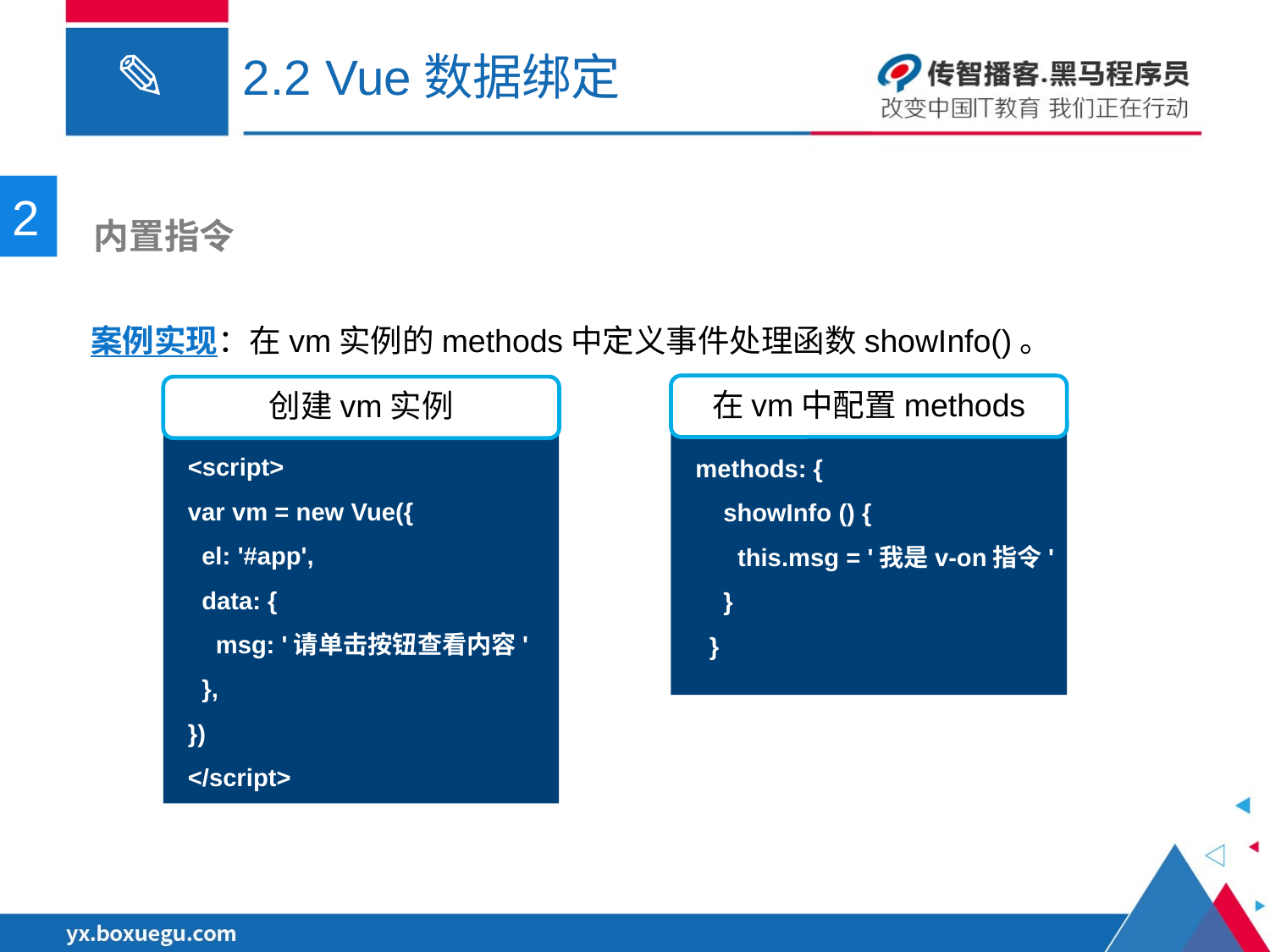

# 2.2 Vue数据绑定

2
  内置指令
案例实现：在vm实例的methods中定义事件处理函数showInfo()。
在vm中配置methods
创建vm实例

<script>
var vm = new Vue({
  el: '#app',
  data: {
    msg: '请单击按钮查看内容'
  },
})
</script>

methods: {
    showInfo () {
      this.msg = '我是v-on指令'
    }
  }